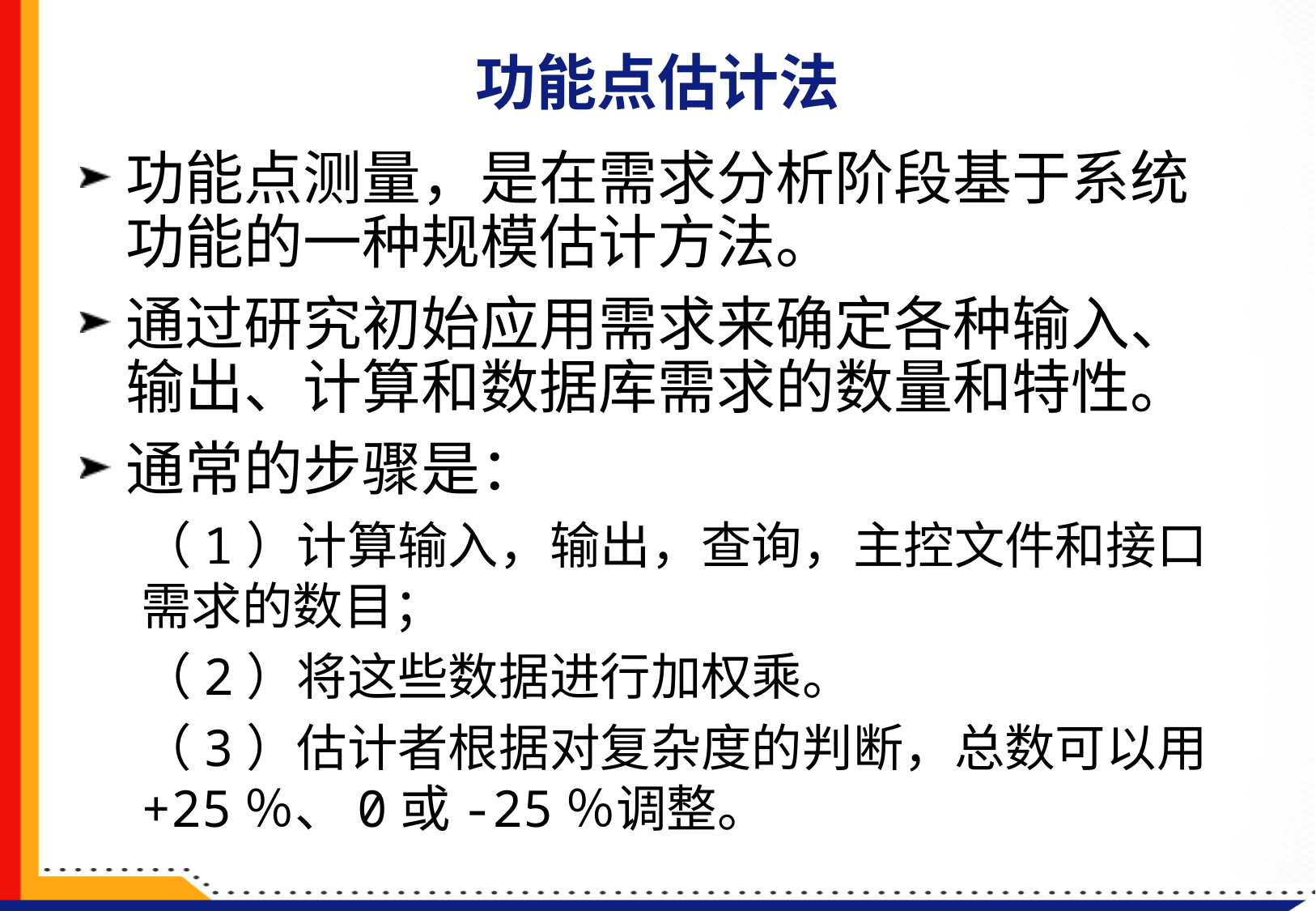

20
# 功能点估计法
功能点测量，是在需求分析阶段基于系统功能的一种规模估计方法。
通过研究初始应用需求来确定各种输入、输出、计算和数据库需求的数量和特性。
通常的步骤是：
（1）计算输入，输出，查询，主控文件和接口需求的数目；
（2）将这些数据进行加权乘。
（3）估计者根据对复杂度的判断，总数可以用+25％、0或-25％调整。